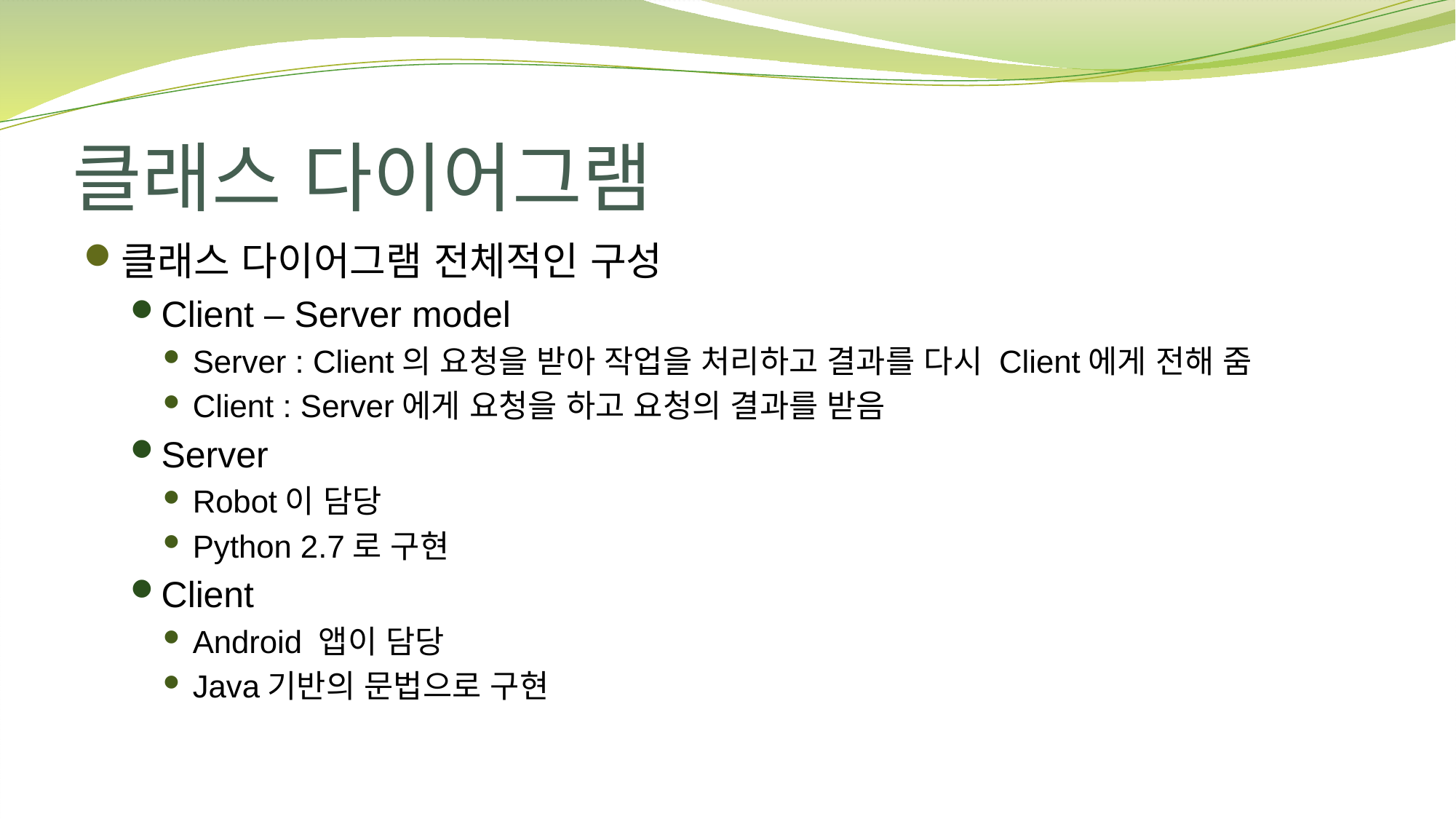

# 클래스 다이어그램
클래스 다이어그램 전체적인 구성
Client – Server model
Server : Client의 요청을 받아 작업을 처리하고 결과를 다시 Client에게 전해 줌
Client : Server에게 요청을 하고 요청의 결과를 받음
Server
Robot이 담당
Python 2.7로 구현
Client
Android 앱이 담당
Java기반의 문법으로 구현